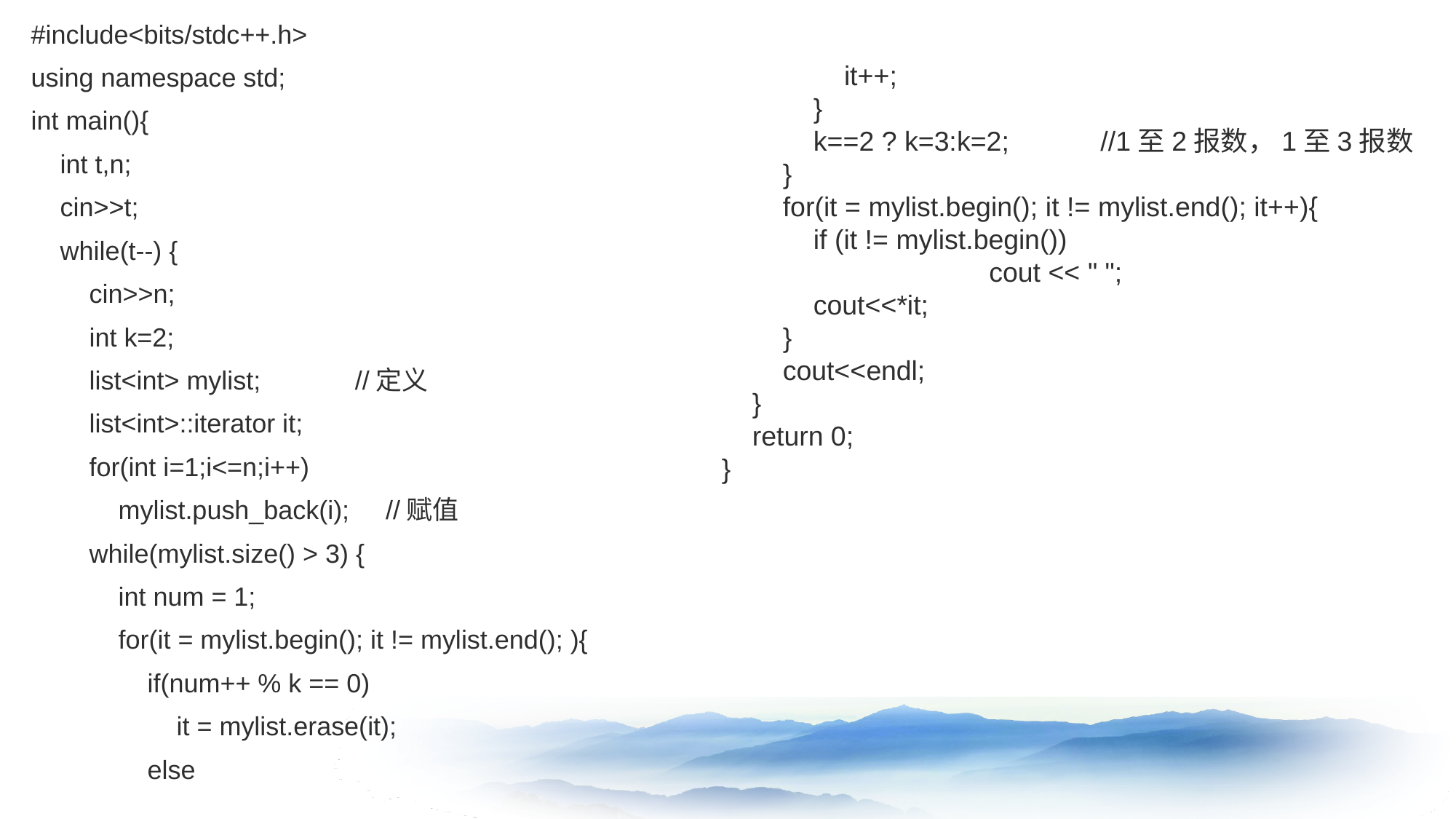

#include<bits/stdc++.h>
using namespace std;
int main(){
    int t,n;
    cin>>t;
    while(t--) {
        cin>>n;
        int k=2;
        list<int> mylist;             //定义
        list<int>::iterator it;
        for(int i=1;i<=n;i++)
            mylist.push_back(i);     //赋值
        while(mylist.size() > 3) {
            int num = 1;
            for(it = mylist.begin(); it != mylist.end(); ){
                if(num++ % k == 0)
                    it = mylist.erase(it);
                else

                it++;
            }
            k==2 ? k=3:k=2;            //1至2报数，1至3报数
        }
        for(it = mylist.begin(); it != mylist.end(); it++){
            if (it != mylist.begin())
                                   cout << " ";
            cout<<*it;
        }
        cout<<endl;
    }
    return 0;
}